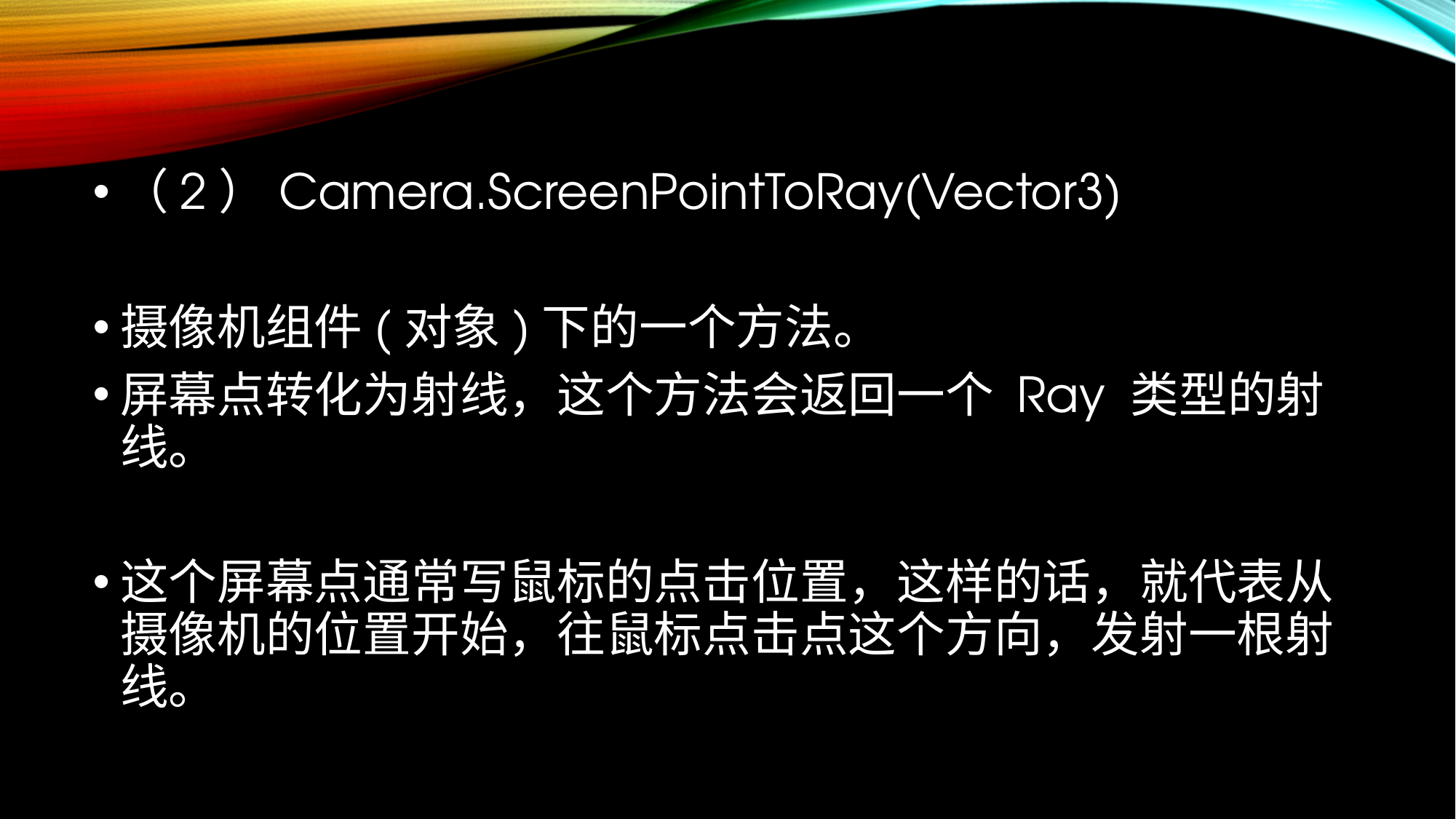

#
（2）Camera.ScreenPointToRay(Vector3)

摄像机组件(对象)下的一个方法。
屏幕点转化为射线，这个方法会返回一个 Ray 类型的射线。

这个屏幕点通常写鼠标的点击位置，这样的话，就代表从摄像机的位置开始，往鼠标点击点这个方向，发射一根射线。